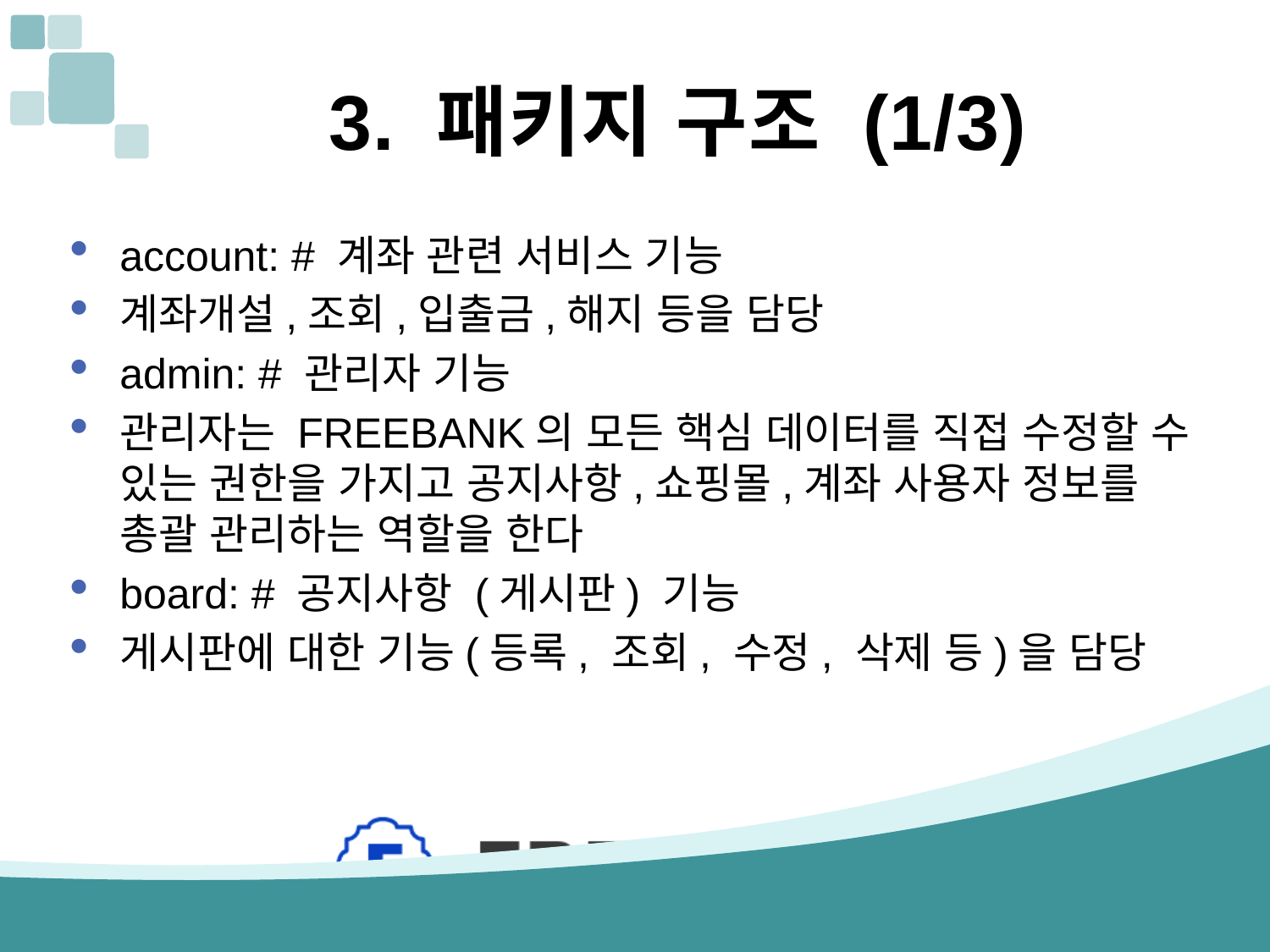

# 3. 패키지 구조 (1/3)
account: # 계좌 관련 서비스 기능
계좌개설,조회,입출금,해지 등을 담당
admin: # 관리자 기능
관리자는 FREEBANK의 모든 핵심 데이터를 직접 수정할 수 있는 권한을 가지고 공지사항,쇼핑몰,계좌 사용자 정보를 총괄 관리하는 역할을 한다
board: # 공지사항 (게시판) 기능
게시판에 대한 기능(등록, 조회, 수정, 삭제 등)을 담당